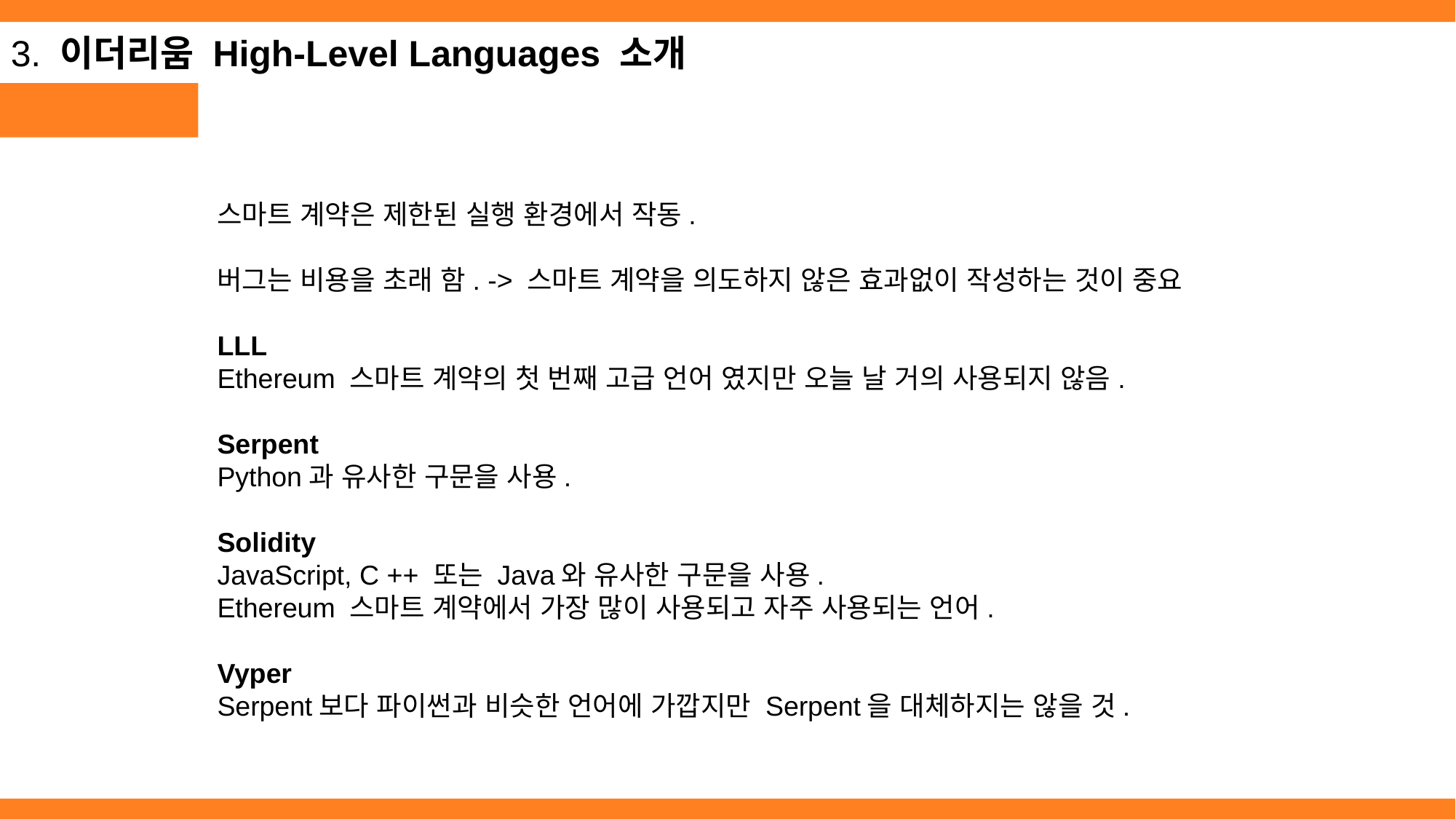

3. 이더리움 High-Level Languages 소개
스마트 계약은 제한된 실행 환경에서 작동.

버그는 비용을 초래 함. -> 스마트 계약을 의도하지 않은 효과없이 작성하는 것이 중요

LLL
Ethereum 스마트 계약의 첫 번째 고급 언어 였지만 오늘 날 거의 사용되지 않음.

Serpent
Python과 유사한 구문을 사용.

Solidity
JavaScript, C ++ 또는 Java와 유사한 구문을 사용.
Ethereum 스마트 계약에서 가장 많이 사용되고 자주 사용되는 언어.

Vyper
Serpent보다 파이썬과 비슷한 언어에 가깝지만 Serpent을 대체하지는 않을 것.